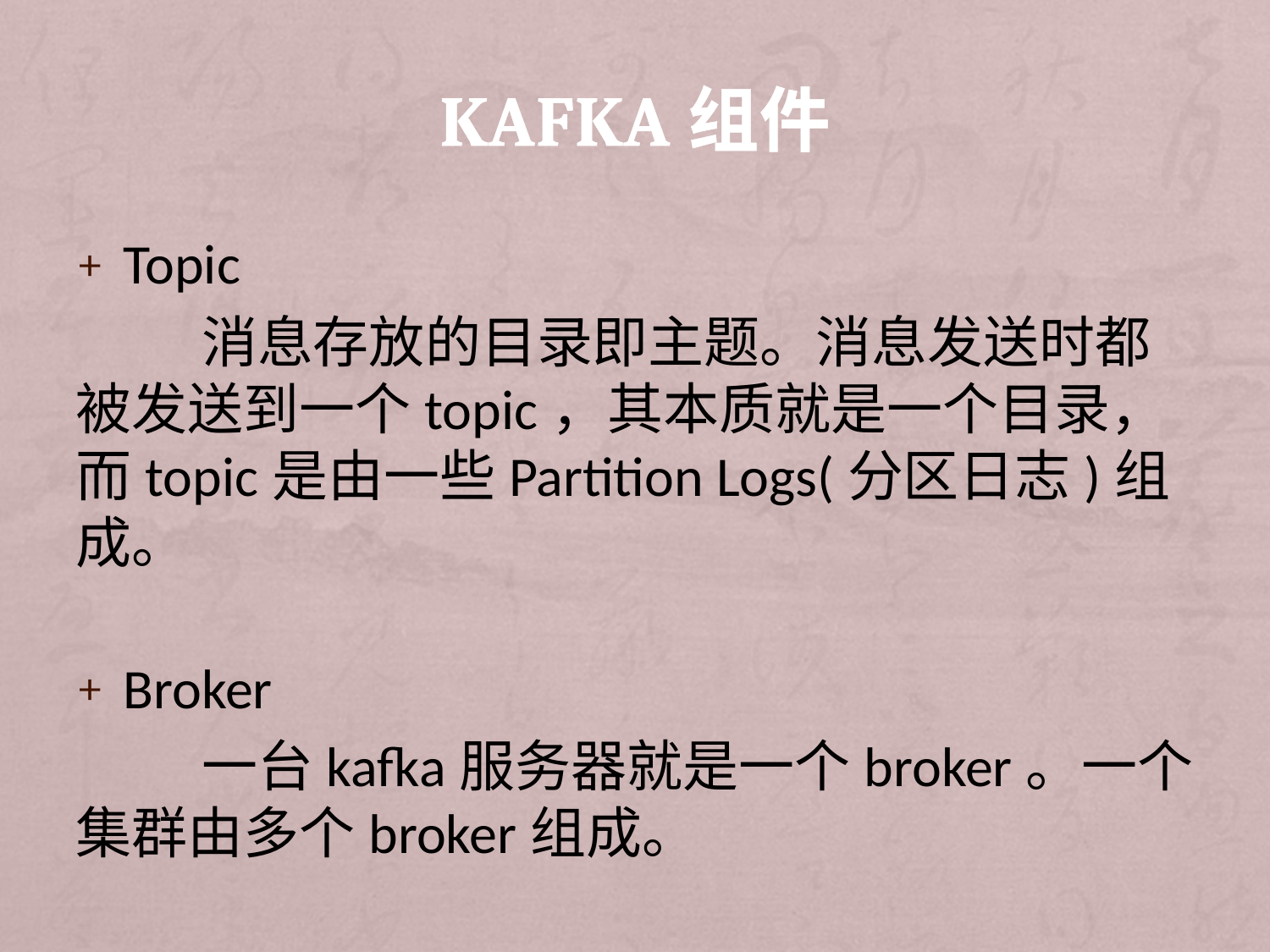

# Kafka组件
Topic
	消息存放的目录即主题。消息发送时都被发送到一个topic，其本质就是一个目录，而topic是由一些Partition Logs(分区日志)组成。
Broker
	一台kafka服务器就是一个broker。一个集群由多个broker组成。